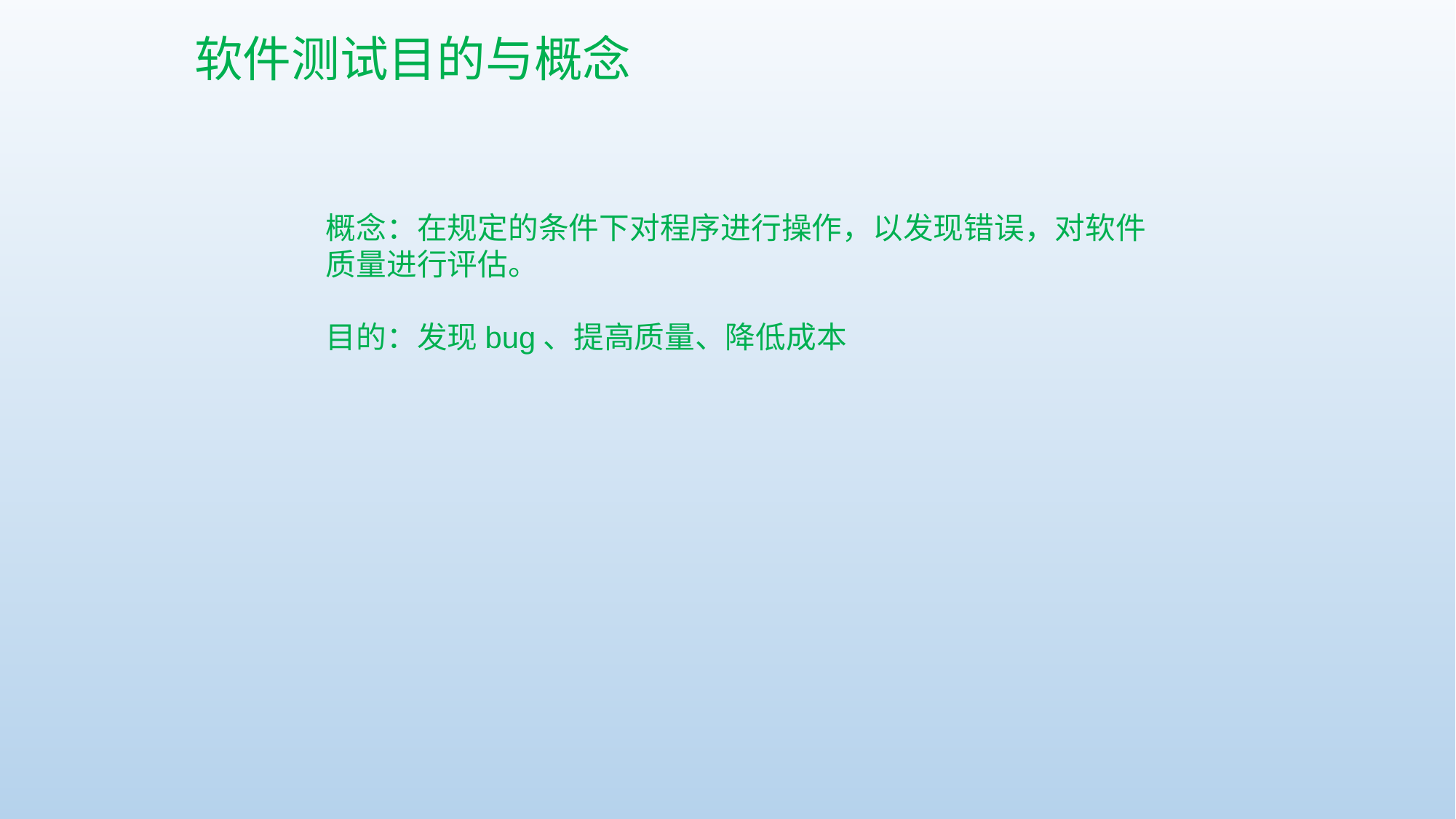

# 软件测试目的与概念
概念：在规定的条件下对程序进行操作，以发现错误，对软件质量进行评估。

目的：发现bug、提高质量、降低成本